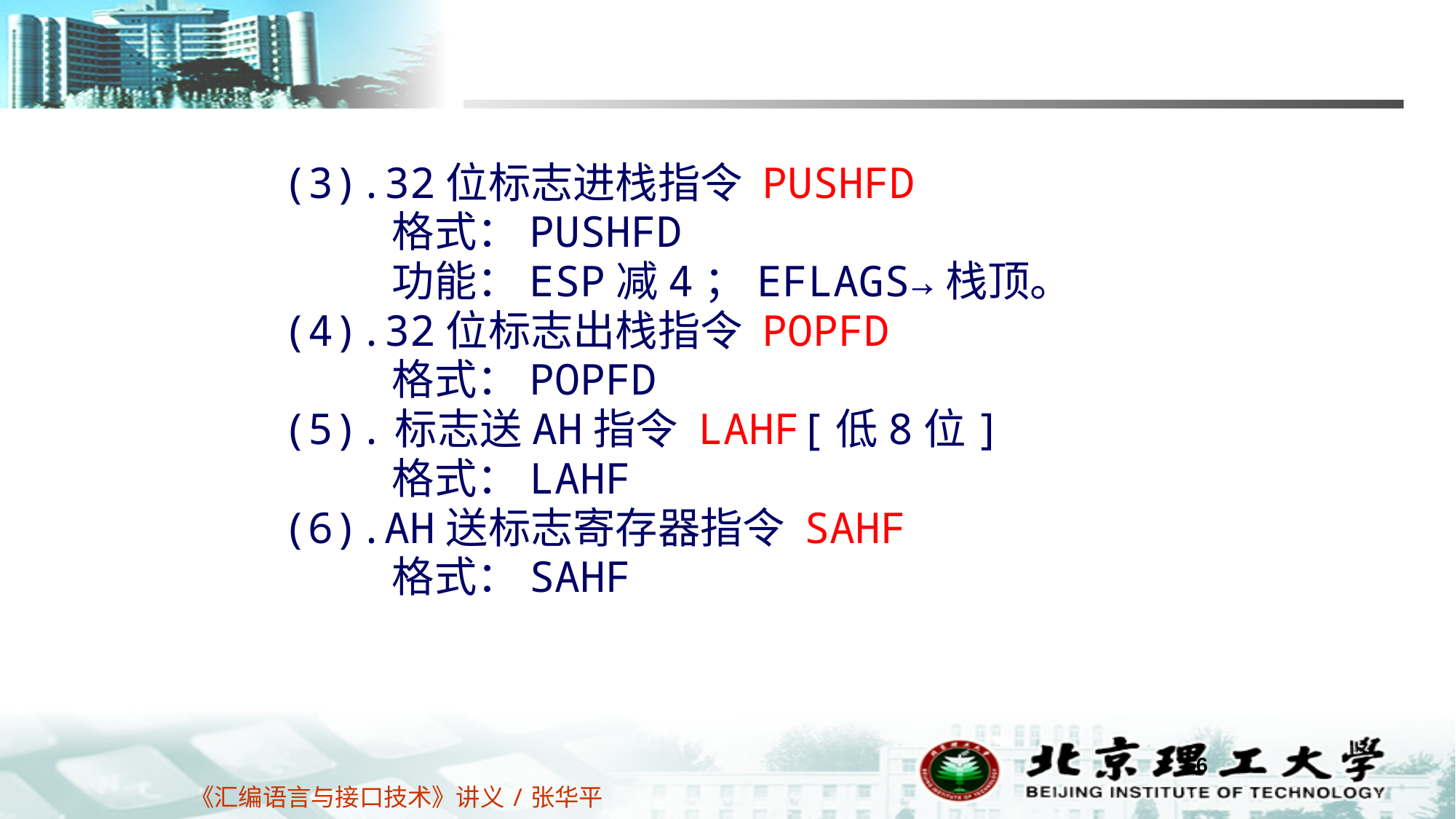

(3).32位标志进栈指令 PUSHFD
	格式：PUSHFD
	功能：ESP减4；EFLAGS→栈顶。
(4).32位标志出栈指令 POPFD
	格式：POPFD
(5).标志送AH指令 LAHF[低8位]
	格式：LAHF
(6).AH送标志寄存器指令 SAHF
	格式：SAHF
66